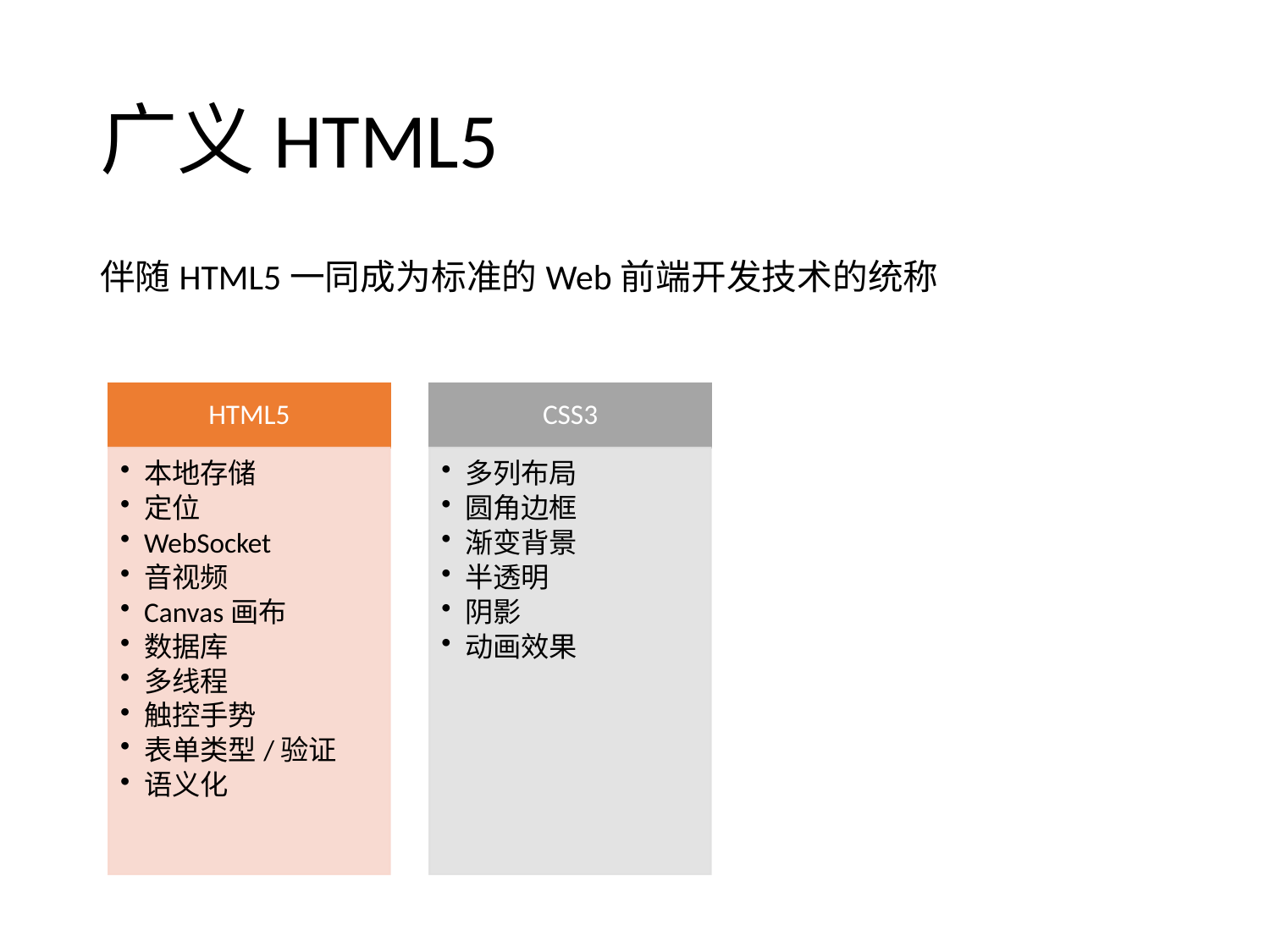

# 广义HTML5
伴随HTML5一同成为标准的Web前端开发技术的统称
HTML5
本地存储
定位
WebSocket
音视频
Canvas画布
数据库
多线程
触控手势
表单类型/验证
语义化
CSS3
多列布局
圆角边框
渐变背景
半透明
阴影
动画效果